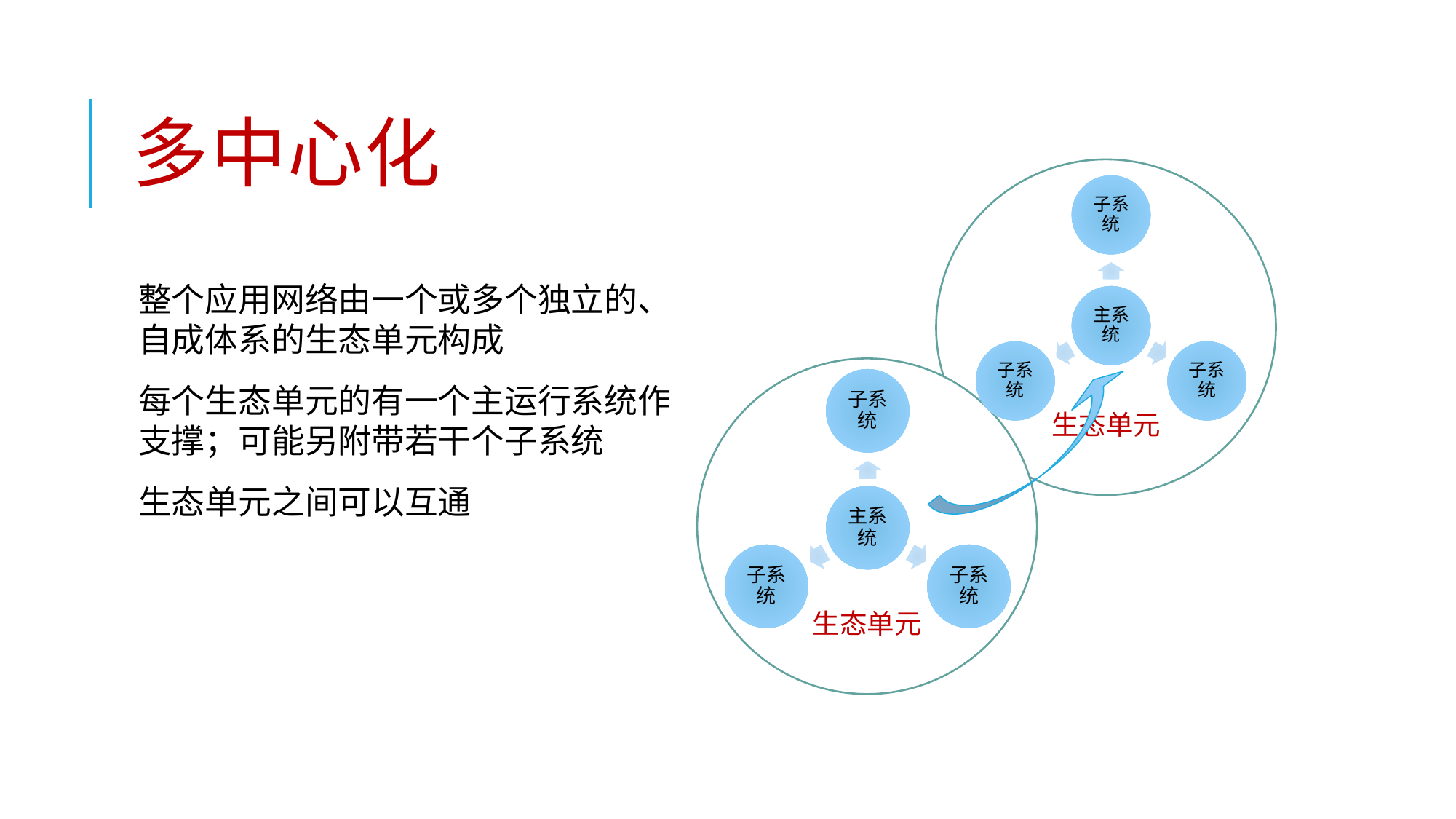

# 多中心化
生态单元
主系统

子系统

子系统

子系统
整个应用网络由一个或多个独立的、自成体系的生态单元构成
每个生态单元的有一个主运行系统作支撑；可能另附带若干个子系统
生态单元之间可以互通
主系统

子系统

子系统

子系统
生态单元